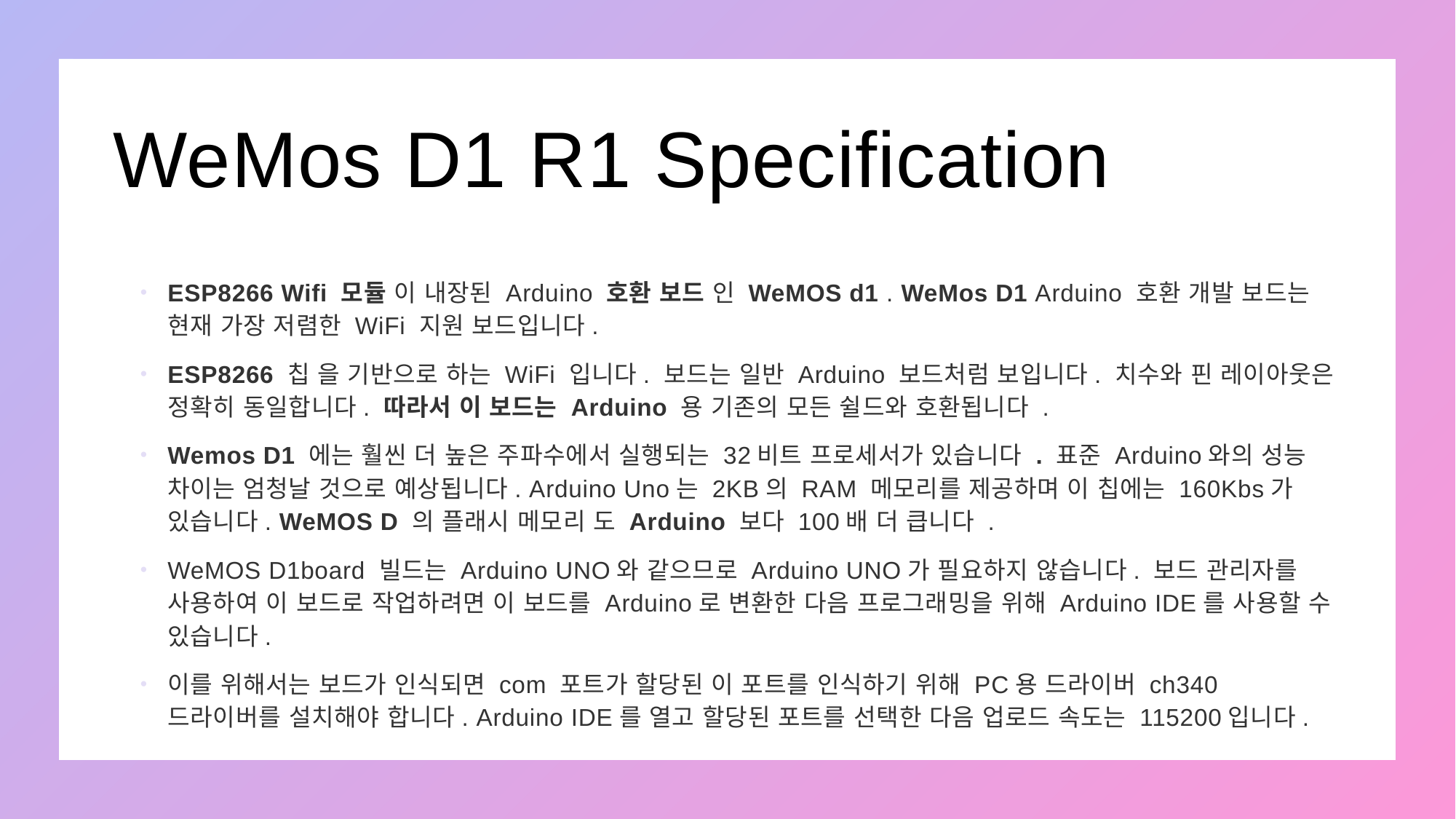

# WeMos D1 R1 Specification
ESP8266 Wifi 모듈 이 내장된 Arduino 호환 보드 인 WeMOS d1 . WeMos D1 Arduino 호환 개발 보드는 현재 가장 저렴한 WiFi 지원 보드입니다.
ESP8266 칩 을 기반으로 하는 WiFi 입니다. 보드는 일반 Arduino 보드처럼 보입니다. 치수와 핀 레이아웃은 정확히 동일합니다. 따라서 이 보드는 Arduino 용 기존의 모든 쉴드와 호환됩니다 .
Wemos D1 에는 훨씬 더 높은 주파수에서 실행되는 32비트 프로세서가 있습니다 . 표준 Arduino와의 성능 차이는 엄청날 것으로 예상됩니다. Arduino Uno는 2KB의 RAM 메모리를 제공하며 이 칩에는 160Kbs가 있습니다. WeMOS D 의 플래시 메모리 도 Arduino 보다 100배 더 큽니다 .
WeMOS D1board 빌드는 Arduino UNO와 같으므로 Arduino UNO가 필요하지 않습니다. 보드 관리자를 사용하여 이 보드로 작업하려면 이 보드를 Arduino로 변환한 다음 프로그래밍을 위해 Arduino IDE를 사용할 수 있습니다.
이를 위해서는 보드가 인식되면 com 포트가 할당된 이 포트를 인식하기 위해 PC용 드라이버 ch340 드라이버를 설치해야 합니다. Arduino IDE를 열고 할당된 포트를 선택한 다음 업로드 속도는 115200입니다.